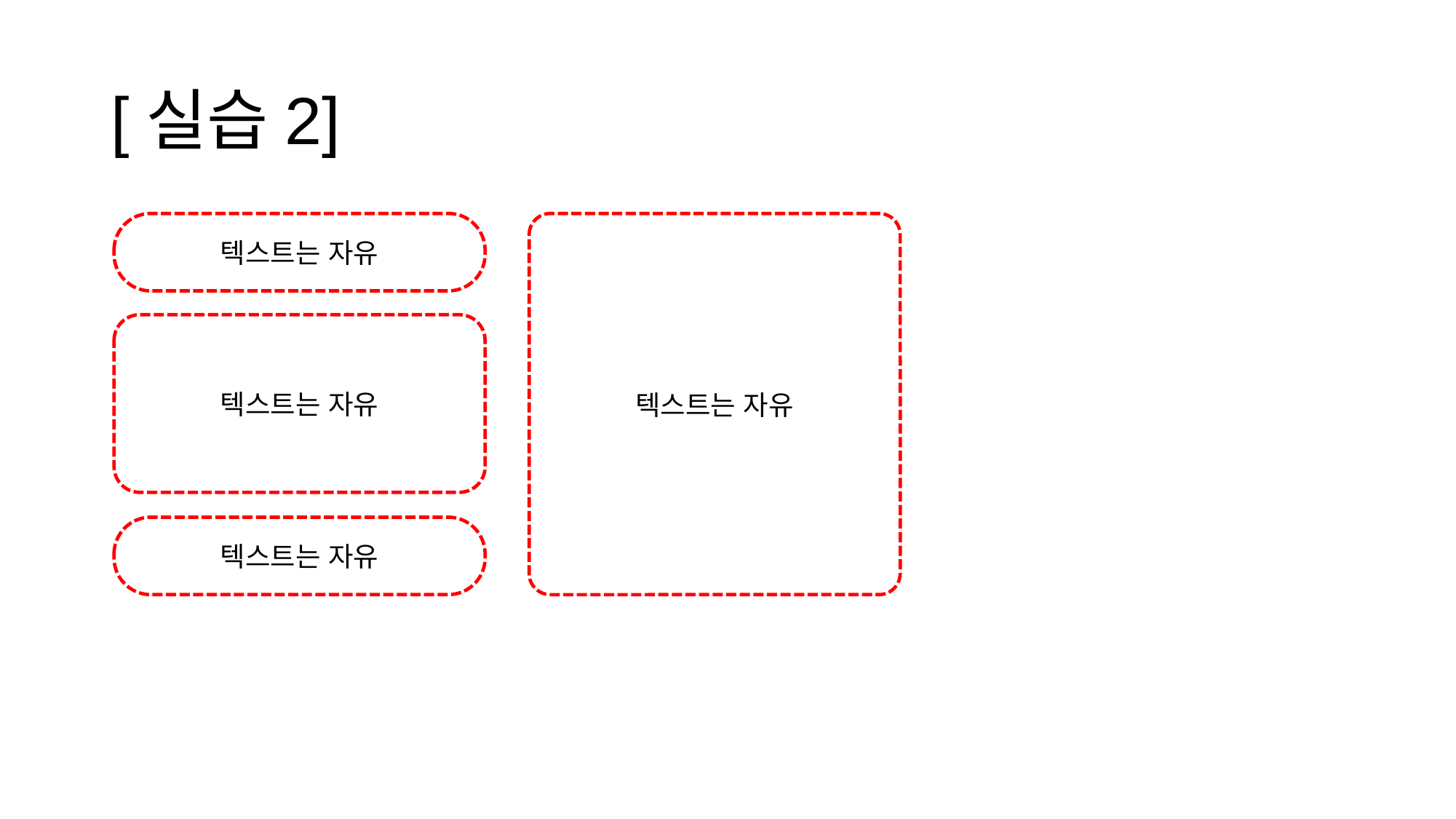

# [실습2]
텍스트는 자유
텍스트는 자유
텍스트는 자유
텍스트는 자유